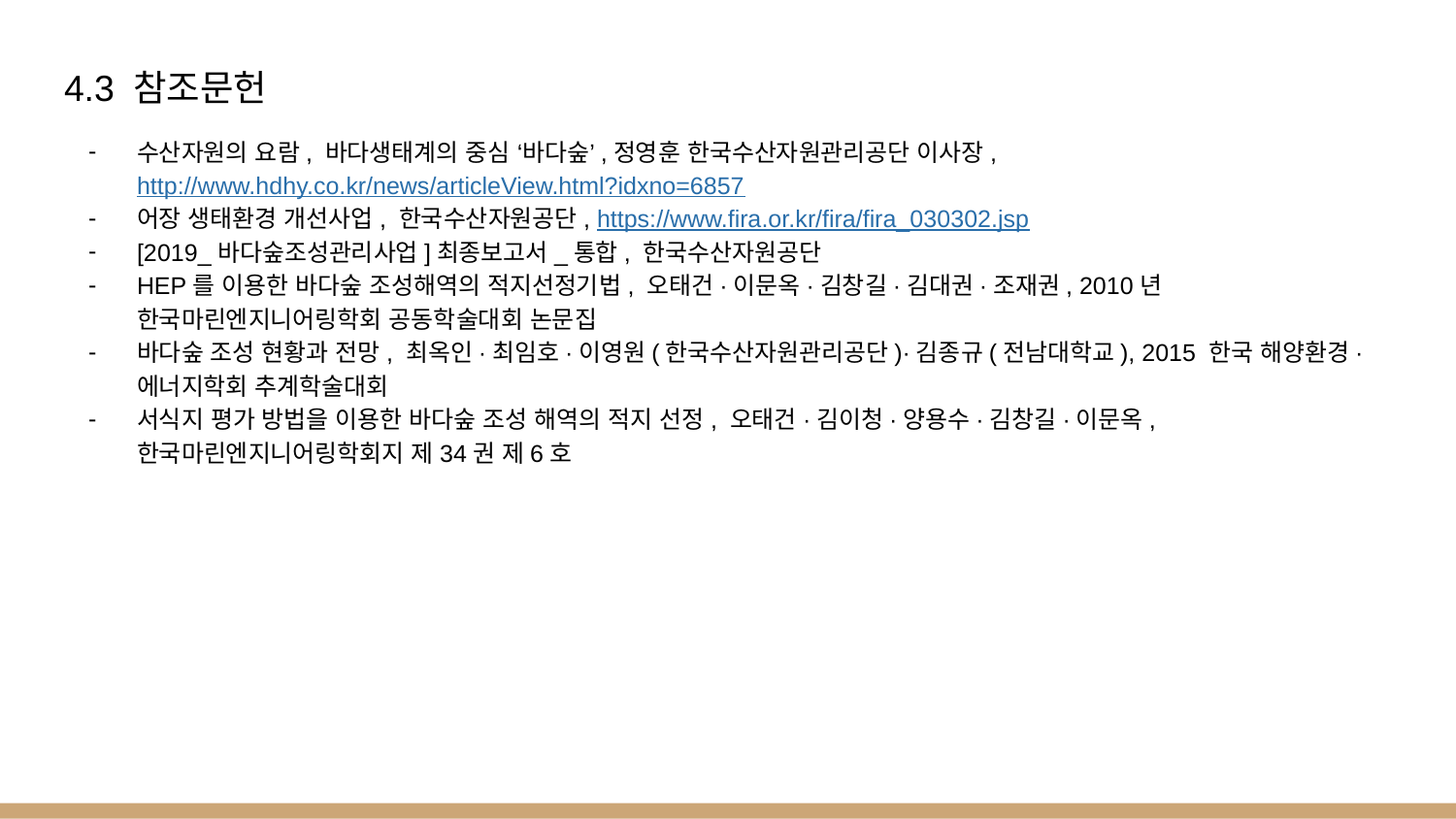

4.3 참조문헌
수산자원의 요람, 바다생태계의 중심 ‘바다숲’,정영훈 한국수산자원관리공단 이사장,http://www.hdhy.co.kr/news/articleView.html?idxno=6857
어장 생태환경 개선사업, 한국수산자원공단, https://www.fira.or.kr/fira/fira_030302.jsp
[2019_바다숲조성관리사업]최종보고서_통합, 한국수산자원공단
HEP를 이용한 바다숲 조성해역의 적지선정기법, 오태건·이문옥·김창길·김대권·조재권, 2010년 한국마린엔지니어링학회 공동학술대회 논문집
바다숲 조성 현황과 전망, 최옥인·최임호·이영원(한국수산자원관리공단)·김종규(전남대학교), 2015 한국 해양환경·에너지학회 추계학술대회
서식지 평가 방법을 이용한 바다숲 조성 해역의 적지 선정, 오태건·김이청·양용수·김창길·이문옥, 한국마린엔지니어링학회지 제34권 제6호